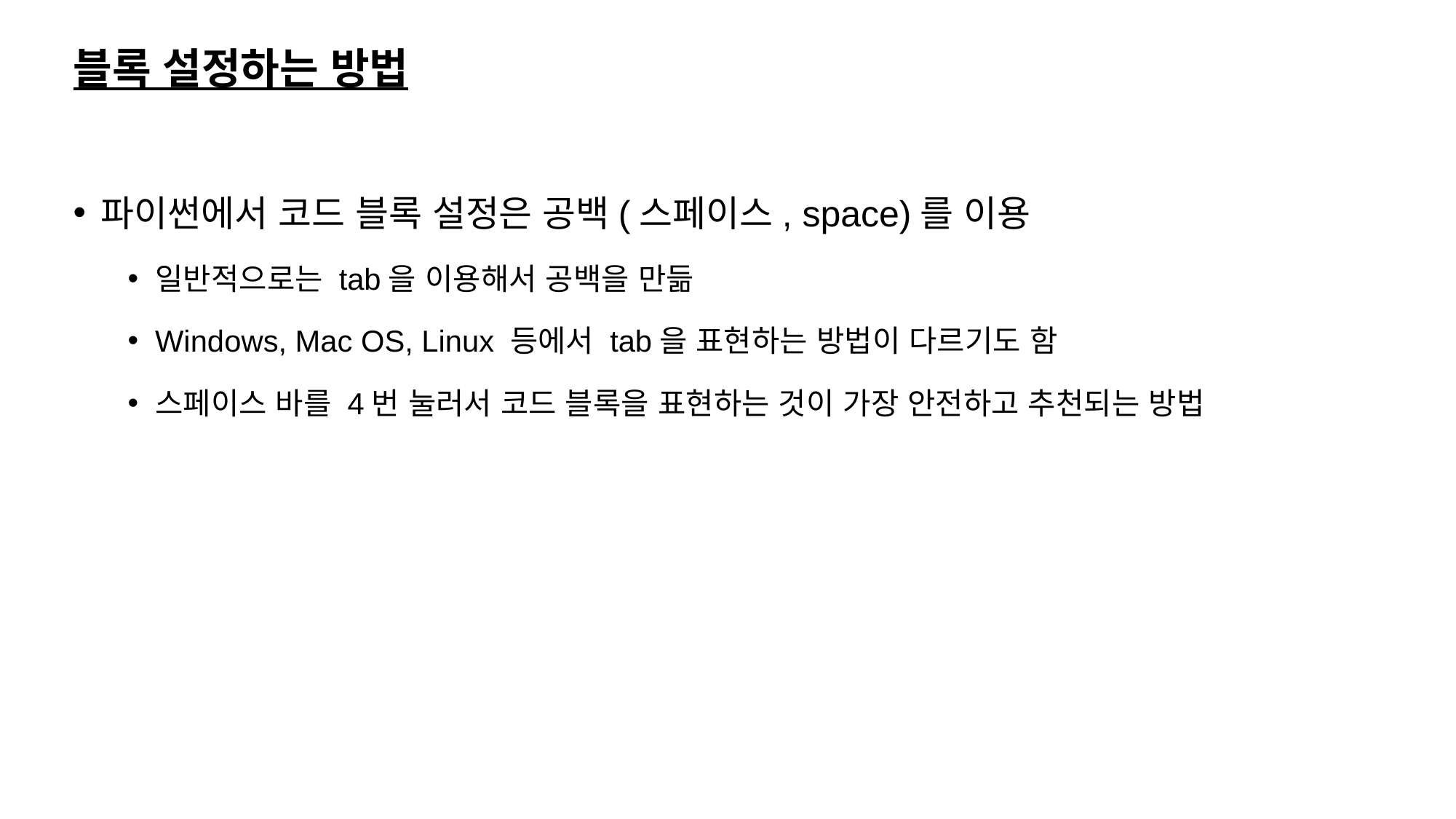

# 블록 설정하는 방법
파이썬에서 코드 블록 설정은 공백(스페이스, space)를 이용
일반적으로는 tab을 이용해서 공백을 만듦
Windows, Mac OS, Linux 등에서 tab을 표현하는 방법이 다르기도 함
스페이스 바를 4번 눌러서 코드 블록을 표현하는 것이 가장 안전하고 추천되는 방법